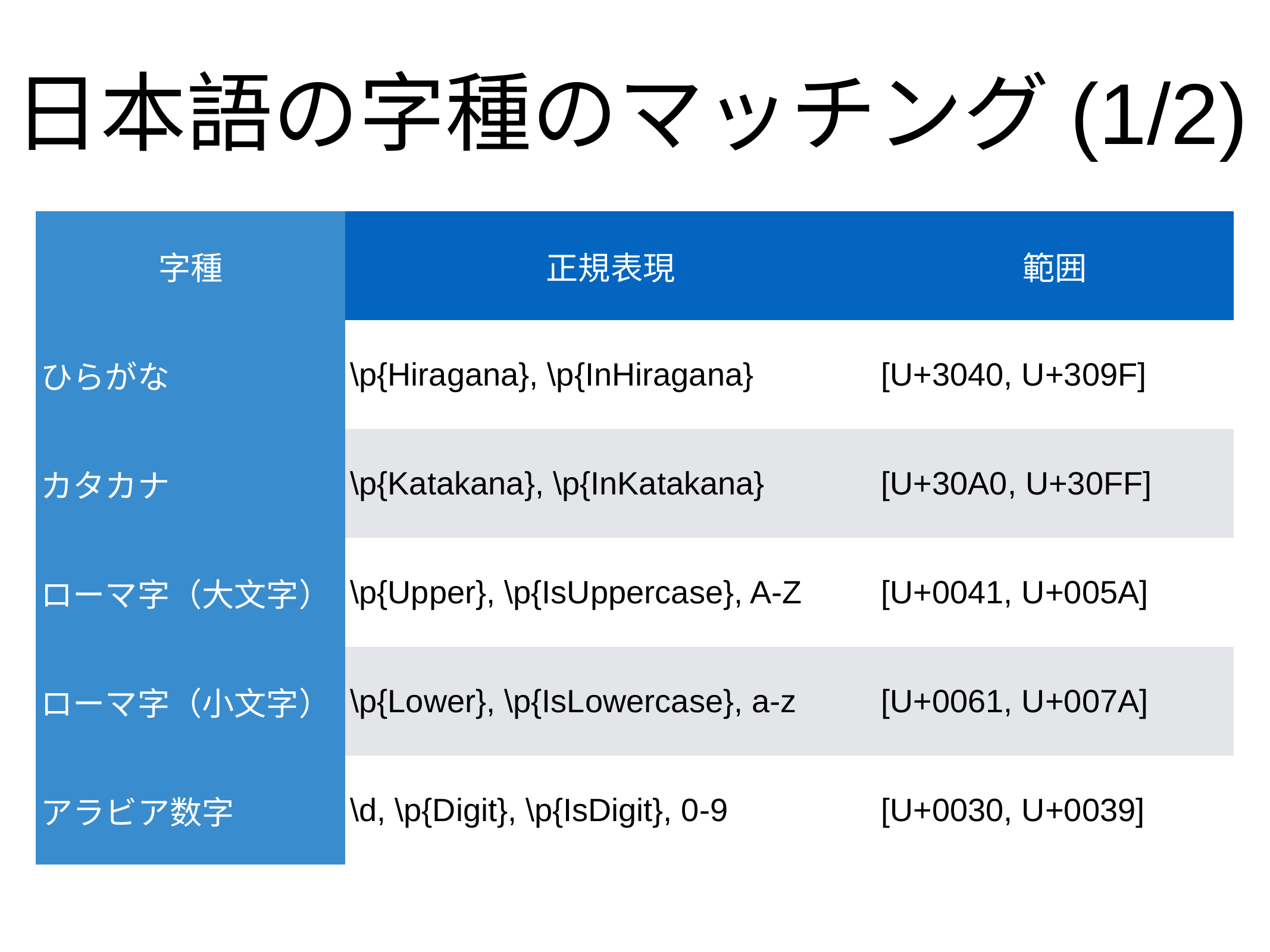

# 日本語の字種のマッチング(1/2)
| 字種 | 正規表現 | 範囲 |
| --- | --- | --- |
| ひらがな | \p{Hiragana}, \p{InHiragana} | [U+3040, U+309F] |
| カタカナ | \p{Katakana}, \p{InKatakana} | [U+30A0, U+30FF] |
| ローマ字（大文字） | \p{Upper}, \p{IsUppercase}, A-Z | [U+0041, U+005A] |
| ローマ字（小文字） | \p{Lower}, \p{IsLowercase}, a-z | [U+0061, U+007A] |
| アラビア数字 | \d, \p{Digit}, \p{IsDigit}, 0-9 | [U+0030, U+0039] |